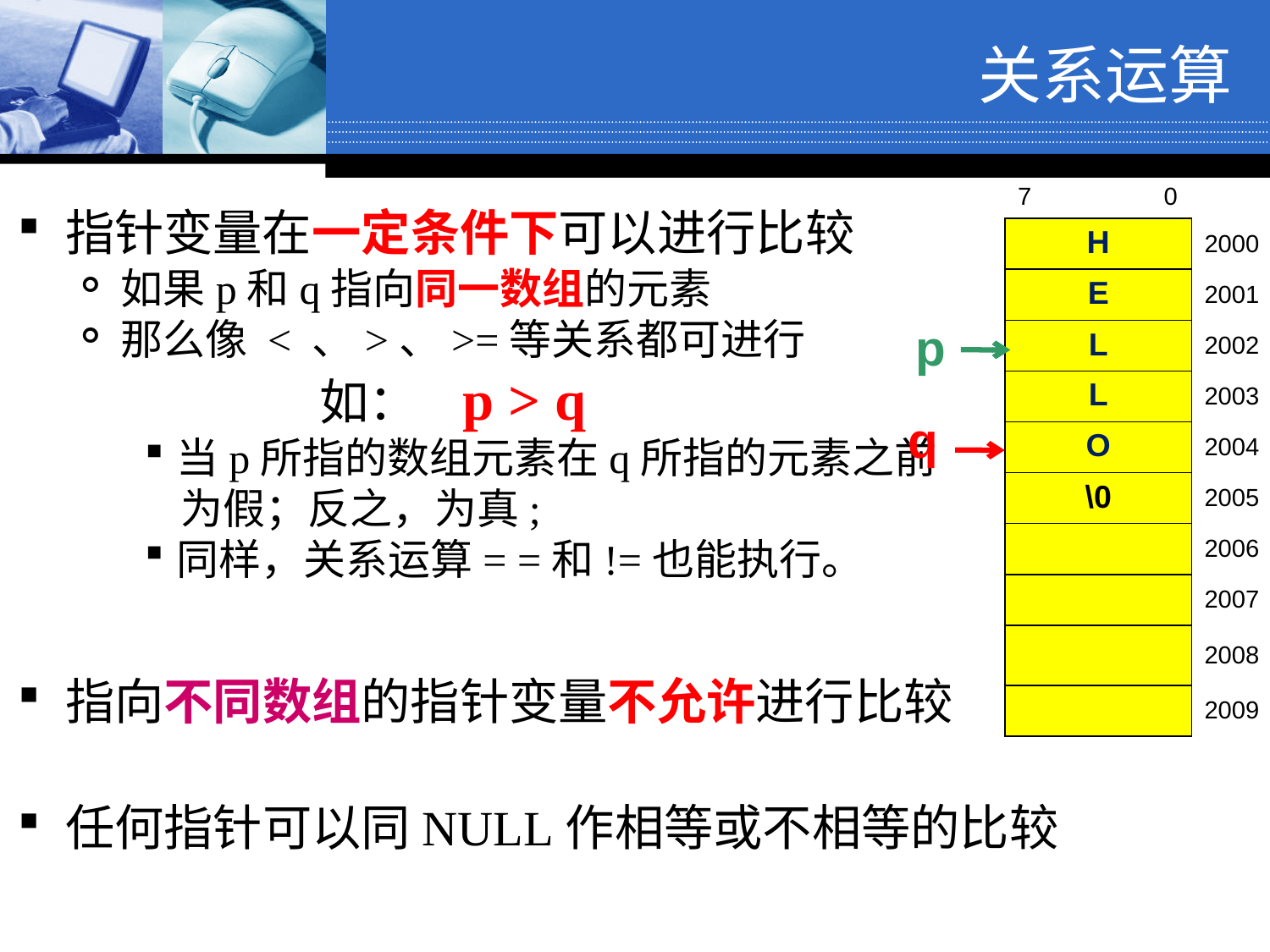

# 关系运算
| 7 0 |  |
| --- | --- |
| H | 2000 |
| E | 2001 |
| L | 2002 |
| L | 2003 |
| O | 2004 |
| \0 | 2005 |
|  | 2006 |
|  | 2007 |
|  | 2008 |
|  | 2009 |
指针变量在一定条件下可以进行比较
如果p和q指向同一数组的元素
那么像 < 、>、>=等关系都可进行
			如：   p > q
当p所指的数组元素在q所指的元素之前
为假；反之，为真;
同样，关系运算= =和!=也能执行。

指向不同数组的指针变量不允许进行比较

任何指针可以同NULL作相等或不相等的比较
p
q